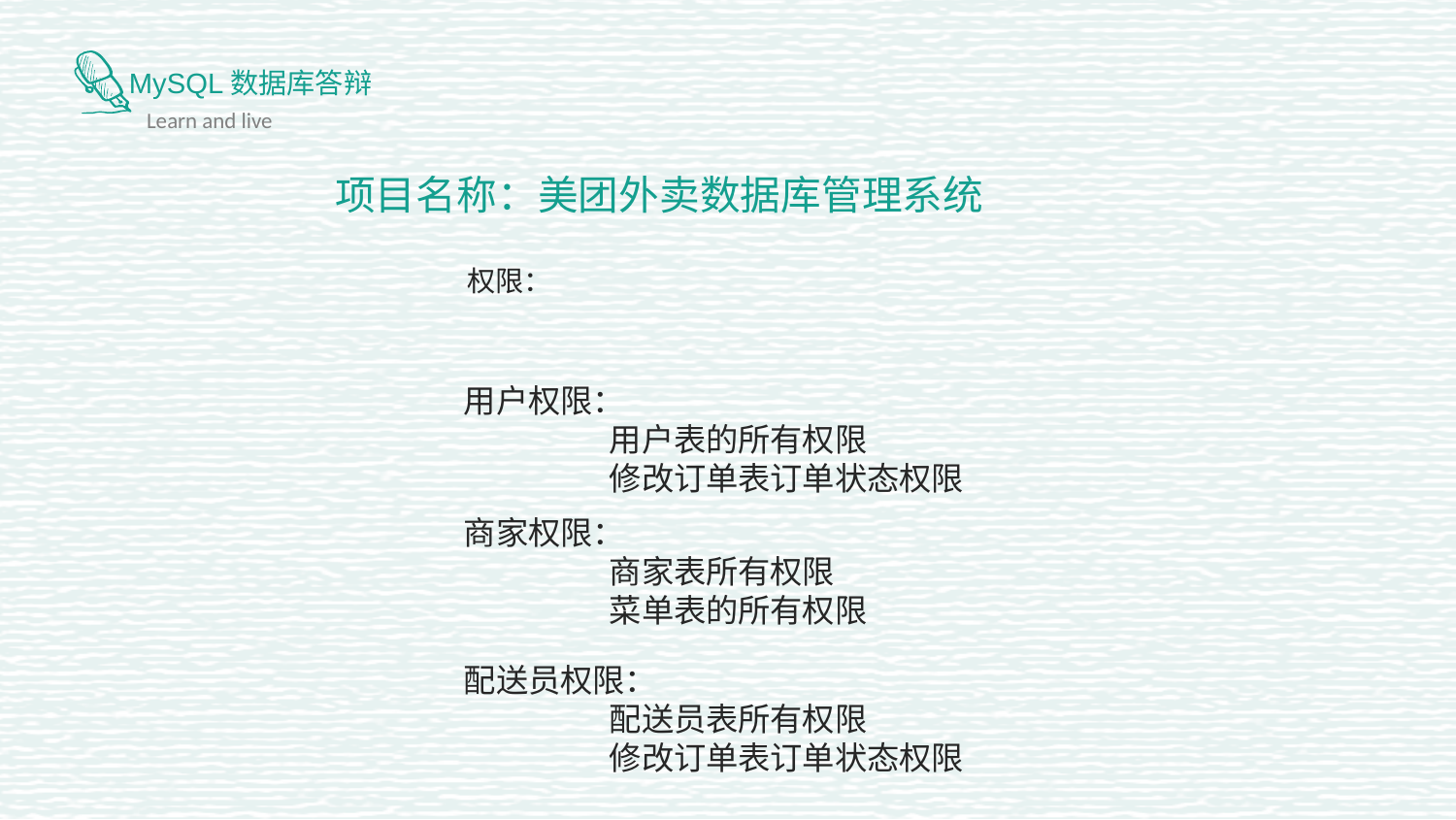

项目名称：美团外卖数据库管理系统
权限：
用户权限：
	用户表的所有权限
	修改订单表订单状态权限
商家权限：
	商家表所有权限
	菜单表的所有权限
配送员权限：
	配送员表所有权限
	修改订单表订单状态权限